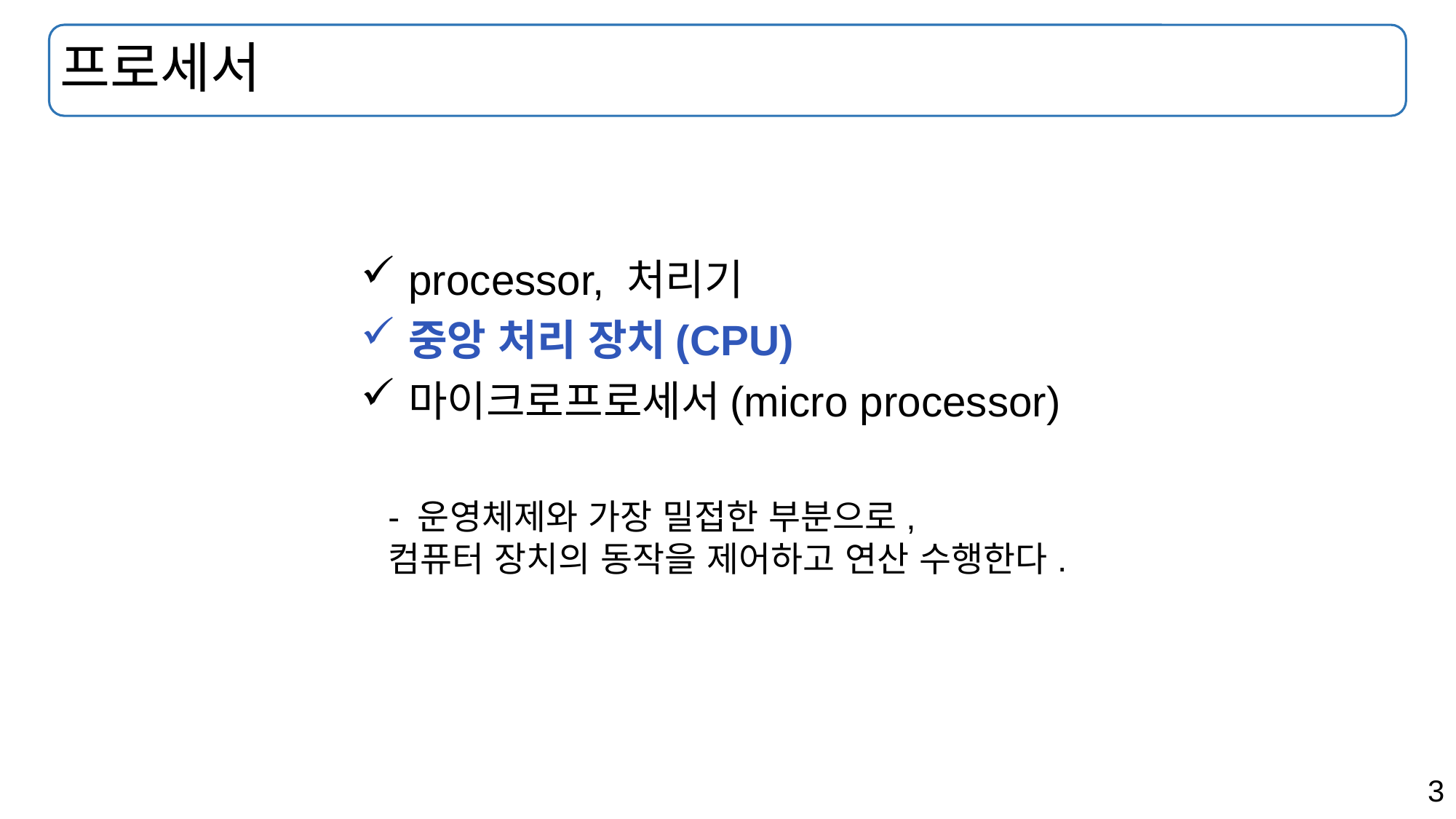

# 프로세서
processor, 처리기
중앙 처리 장치(CPU)
마이크로프로세서(micro processor)
- 운영체제와 가장 밀접한 부분으로,
컴퓨터 장치의 동작을 제어하고 연산 수행한다.